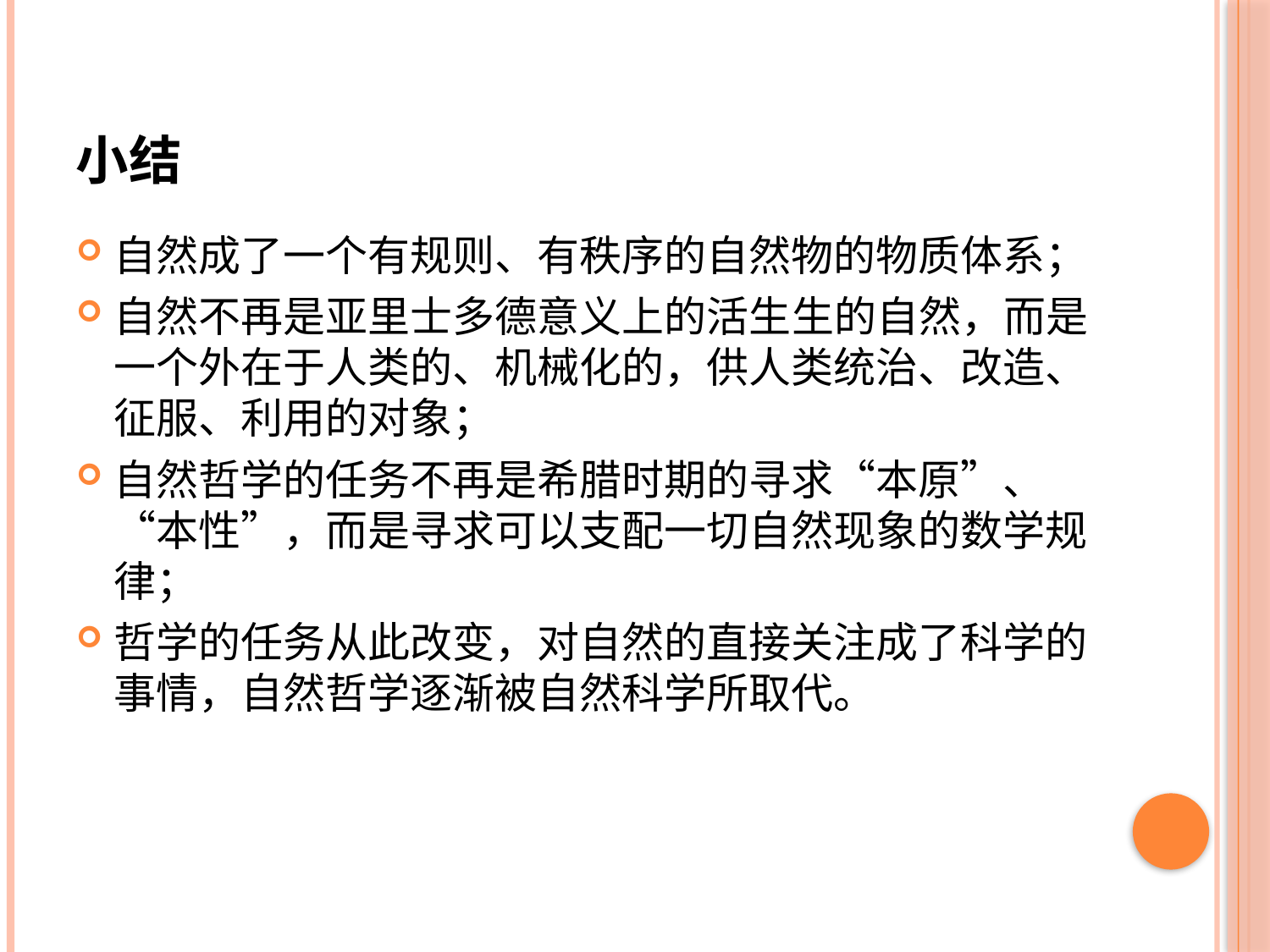

# 小结
自然成了一个有规则、有秩序的自然物的物质体系；
自然不再是亚里士多德意义上的活生生的自然，而是一个外在于人类的、机械化的，供人类统治、改造、征服、利用的对象；
自然哲学的任务不再是希腊时期的寻求“本原”、“本性”，而是寻求可以支配一切自然现象的数学规律；
哲学的任务从此改变，对自然的直接关注成了科学的事情，自然哲学逐渐被自然科学所取代。